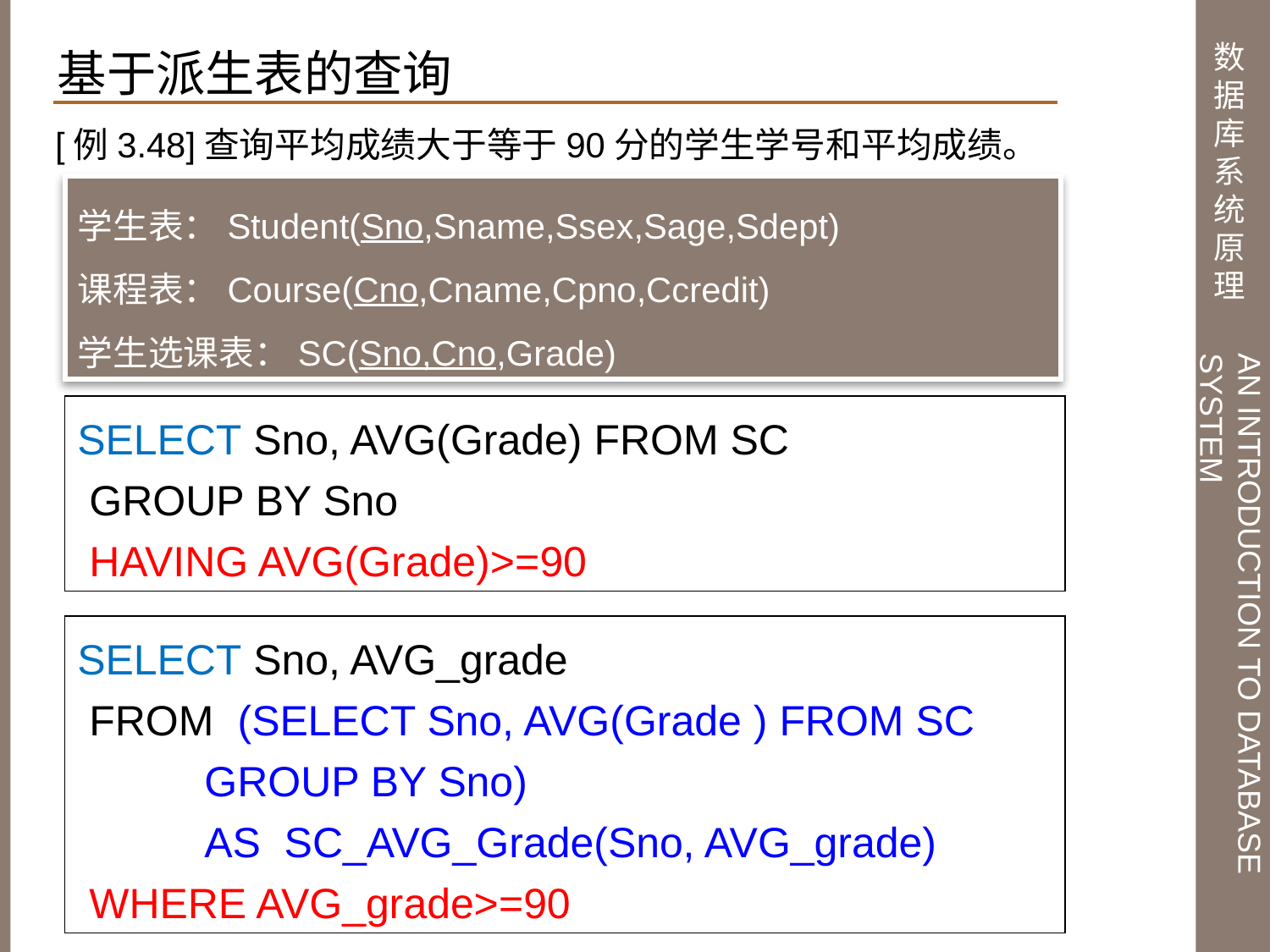

基于派生表的查询
[例3.48]查询平均成绩大于等于90分的学生学号和平均成绩。
学生表：Student(Sno,Sname,Ssex,Sage,Sdept)
课程表：Course(Cno,Cname,Cpno,Ccredit)
学生选课表：SC(Sno,Cno,Grade)
SELECT Sno, AVG(Grade) FROM SC
 GROUP BY Sno
 HAVING AVG(Grade)>=90
SELECT Sno, AVG_grade
 FROM  (SELECT Sno, AVG(Grade ) FROM SC       	GROUP BY Sno)
	AS  SC_AVG_Grade(Sno, AVG_grade)
 WHERE AVG_grade>=90